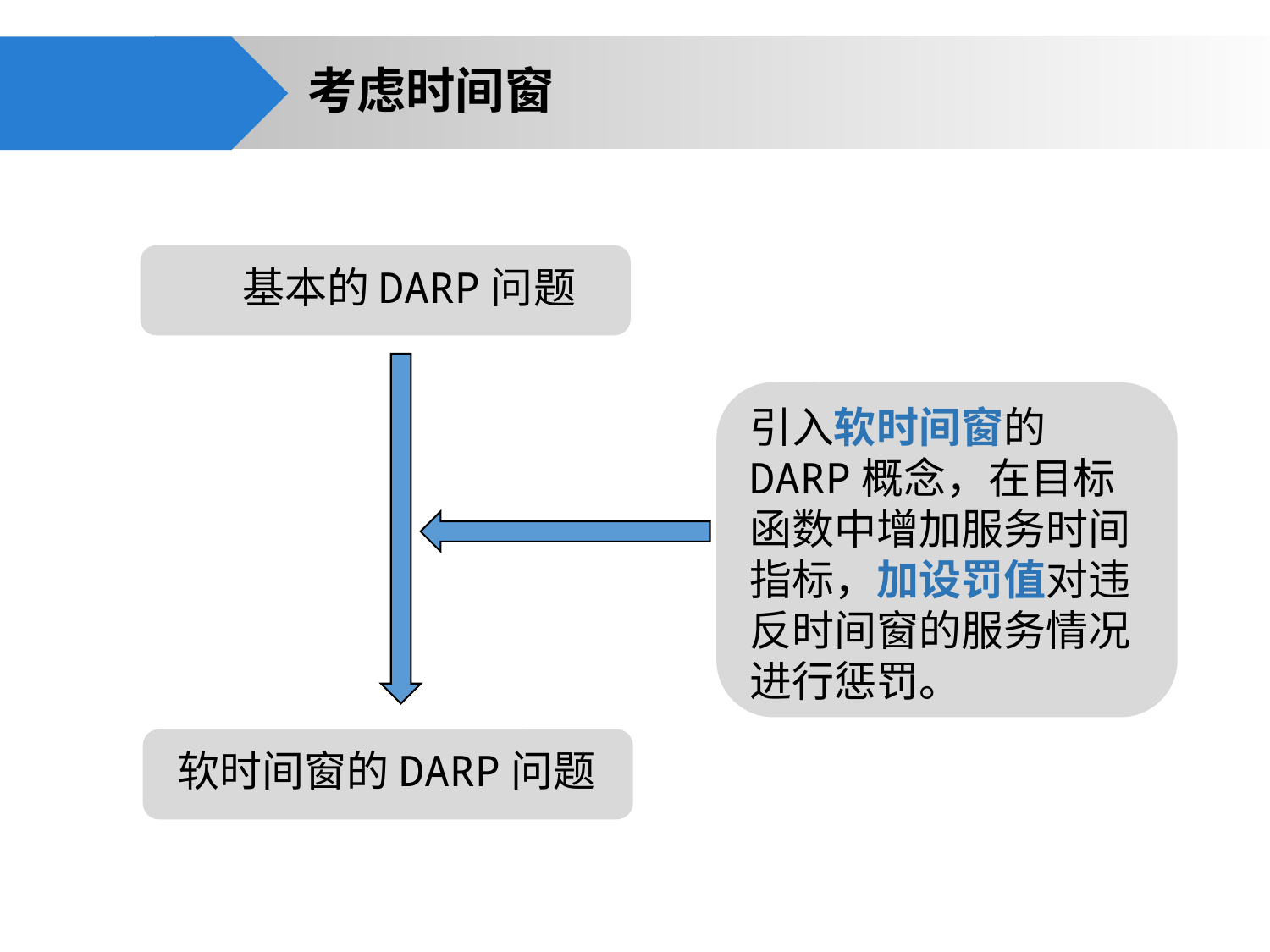

考虑时间窗

基本的DARP问题

引入软时间窗的DARP概念，在目标函数中增加服务时间指标，加设罚值对违反时间窗的服务情况进行惩罚。

软时间窗的DARP问题